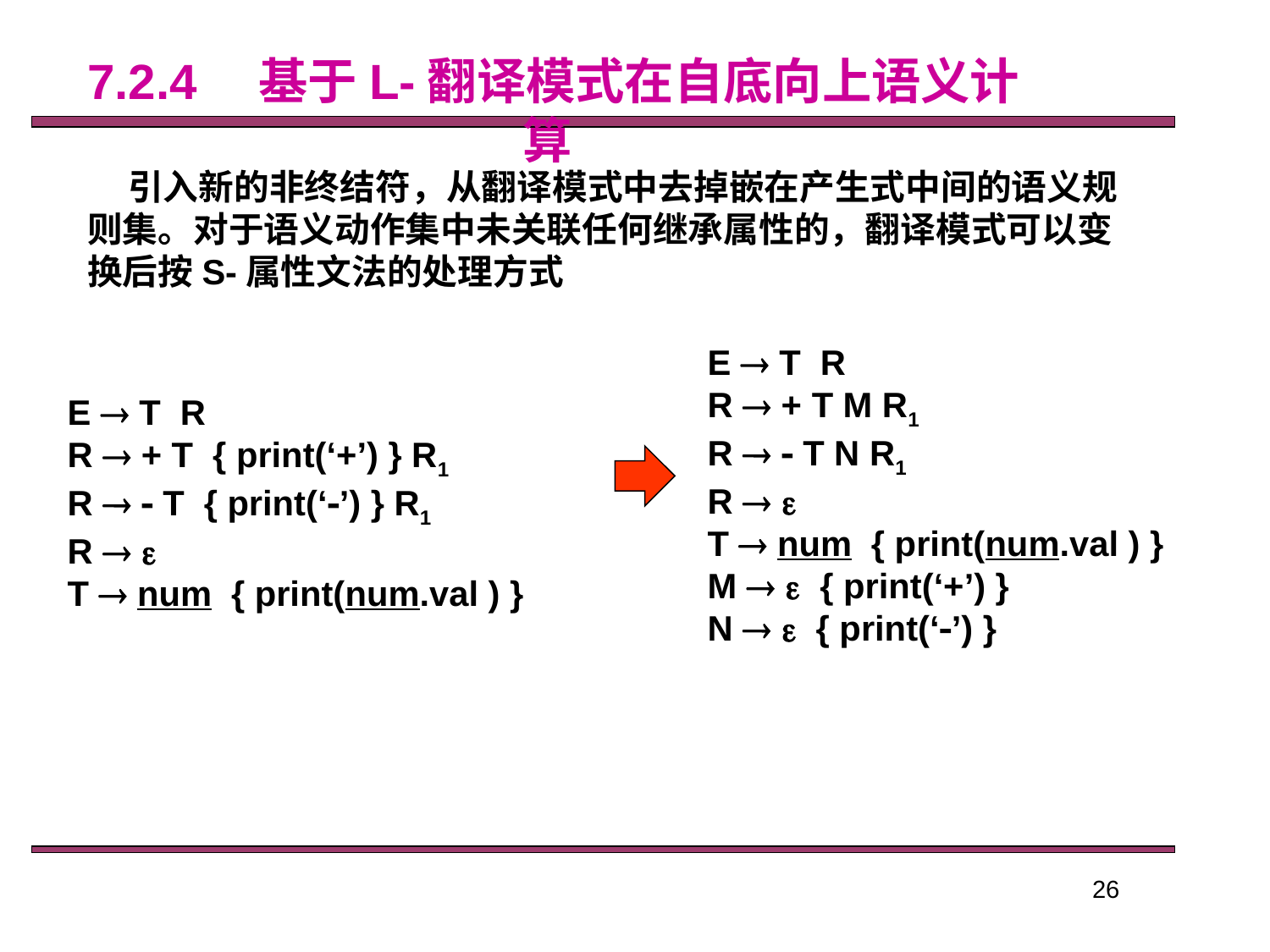

7.2.4　基于L-翻译模式在自底向上语义计算
    引入新的非终结符，从翻译模式中去掉嵌在产生式中间的语义规则集。对于语义动作集中未关联任何继承属性的，翻译模式可以变换后按S-属性文法的处理方式
E → T  R
R → + T M R1
R → − T N R1
R → ε
T → num  { print(num.val ) }
M → ε  { print(‘+’) }
N → ε  { print(‘−’) }
E → T  R
R → + T  { print(‘+’) } R1
R → − T  { print(‘−’) } R1
R → ε
T → num  { print(num.val ) }

26